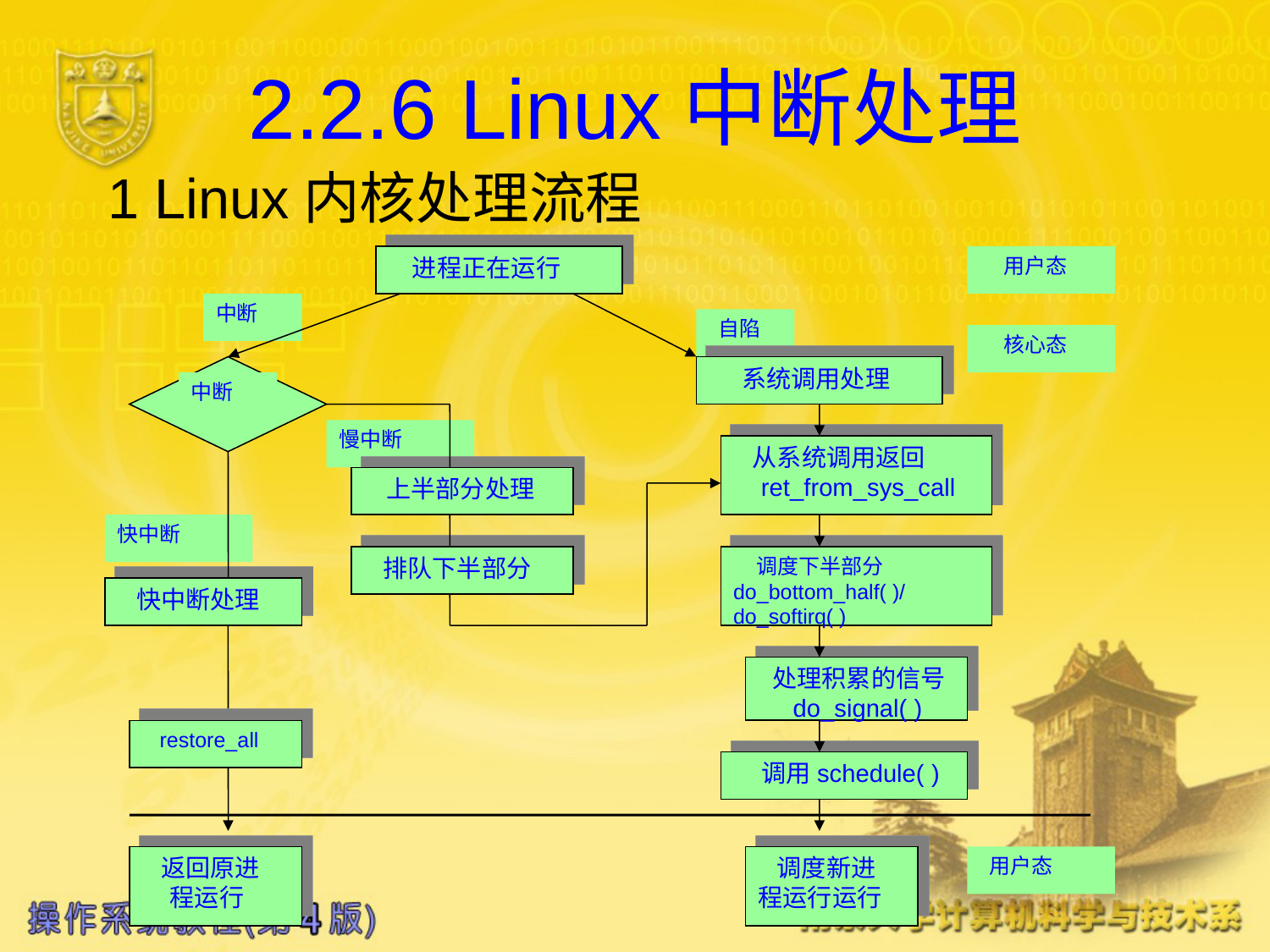

# 2.2.6 Linux中断处理
1 Linux内核处理流程

    进程正在运行
    用户态
中断

 自陷
    核心态

中断
      系统调用处理

慢中断
   从系统调用返回
    ret_from_sys_call
   上半部分处理

快中断

   排队下半部分
    调度下半部分do_bottom_half( )/
do_softirq( )

   快中断处理

  处理积累的信号
     do_signal( )

   restore_all

     调用schedule( )

   返回原进
    程运行
   调度新进
程运行运行
 用户态